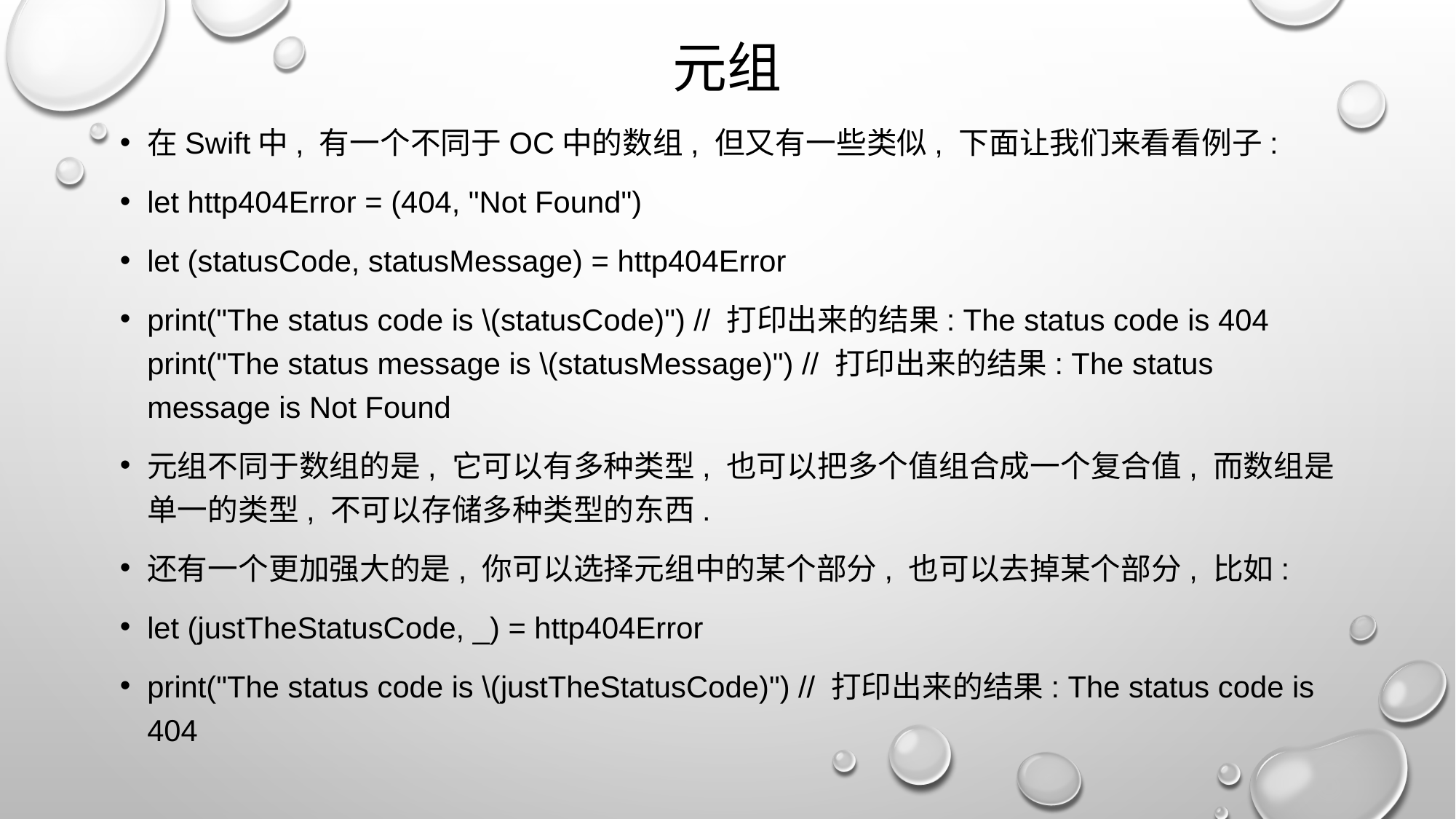

# 元组
在Swift中, 有一个不同于OC中的数组, 但又有一些类似, 下面让我们来看看例子:
let http404Error = (404, "Not Found")
let (statusCode, statusMessage) = http404Error
print("The status code is \(statusCode)") // 打印出来的结果: The status code is 404 print("The status message is \(statusMessage)") // 打印出来的结果: The status message is Not Found
元组不同于数组的是, 它可以有多种类型, 也可以把多个值组合成一个复合值, 而数组是单一的类型, 不可以存储多种类型的东西.
还有一个更加强大的是, 你可以选择元组中的某个部分, 也可以去掉某个部分, 比如:
let (justTheStatusCode, _) = http404Error
print("The status code is \(justTheStatusCode)") // 打印出来的结果: The status code is 404